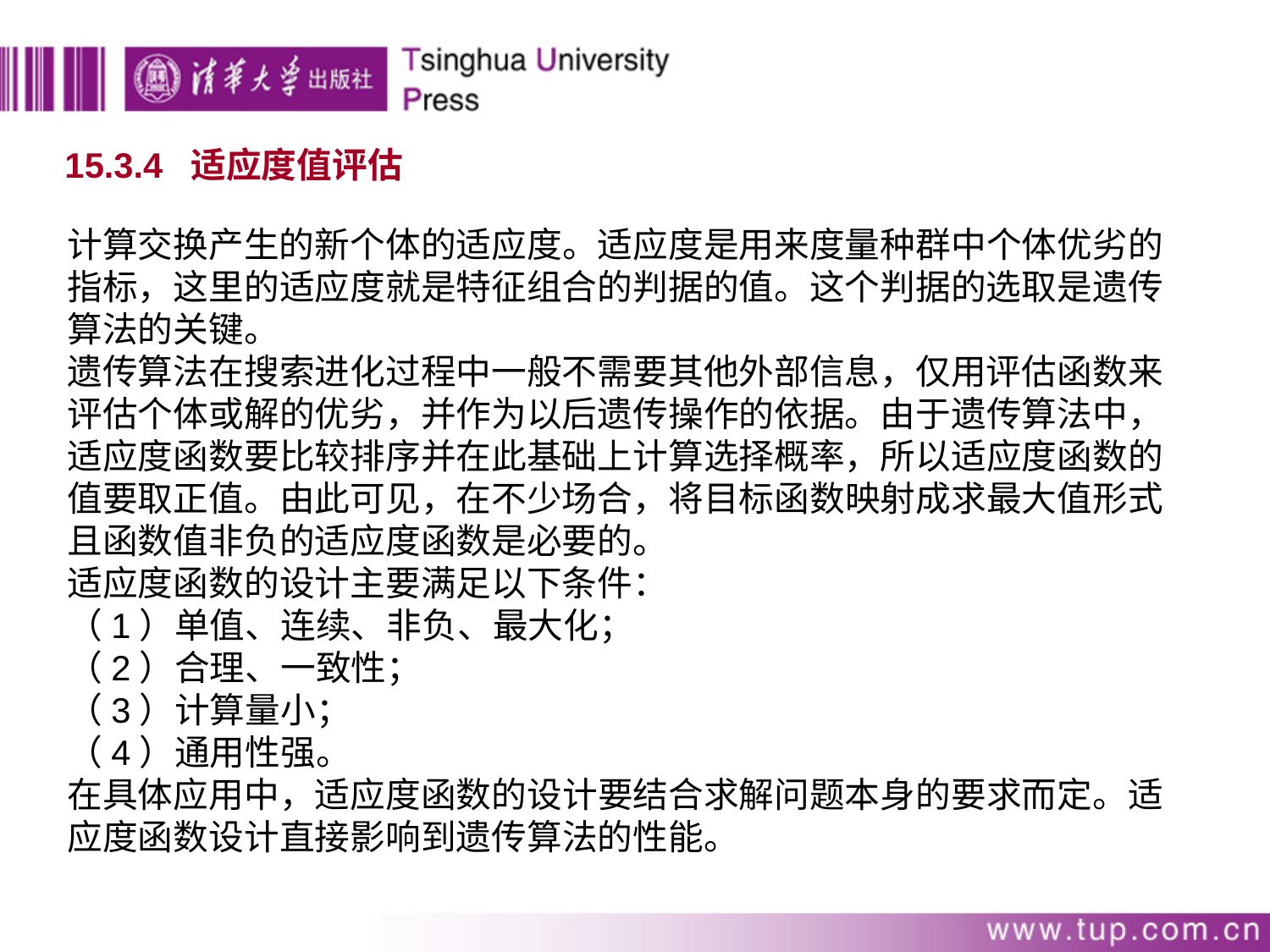

15.3.4  适应度值评估
计算交换产生的新个体的适应度。适应度是用来度量种群中个体优劣的指标，这里的适应度就是特征组合的判据的值。这个判据的选取是遗传算法的关键。
遗传算法在搜索进化过程中一般不需要其他外部信息，仅用评估函数来评估个体或解的优劣，并作为以后遗传操作的依据。由于遗传算法中，适应度函数要比较排序并在此基础上计算选择概率，所以适应度函数的值要取正值。由此可见，在不少场合，将目标函数映射成求最大值形式且函数值非负的适应度函数是必要的。
适应度函数的设计主要满足以下条件：
（1）单值、连续、非负、最大化；
（2）合理、一致性；
（3）计算量小；
（4）通用性强。
在具体应用中，适应度函数的设计要结合求解问题本身的要求而定。适应度函数设计直接影响到遗传算法的性能。